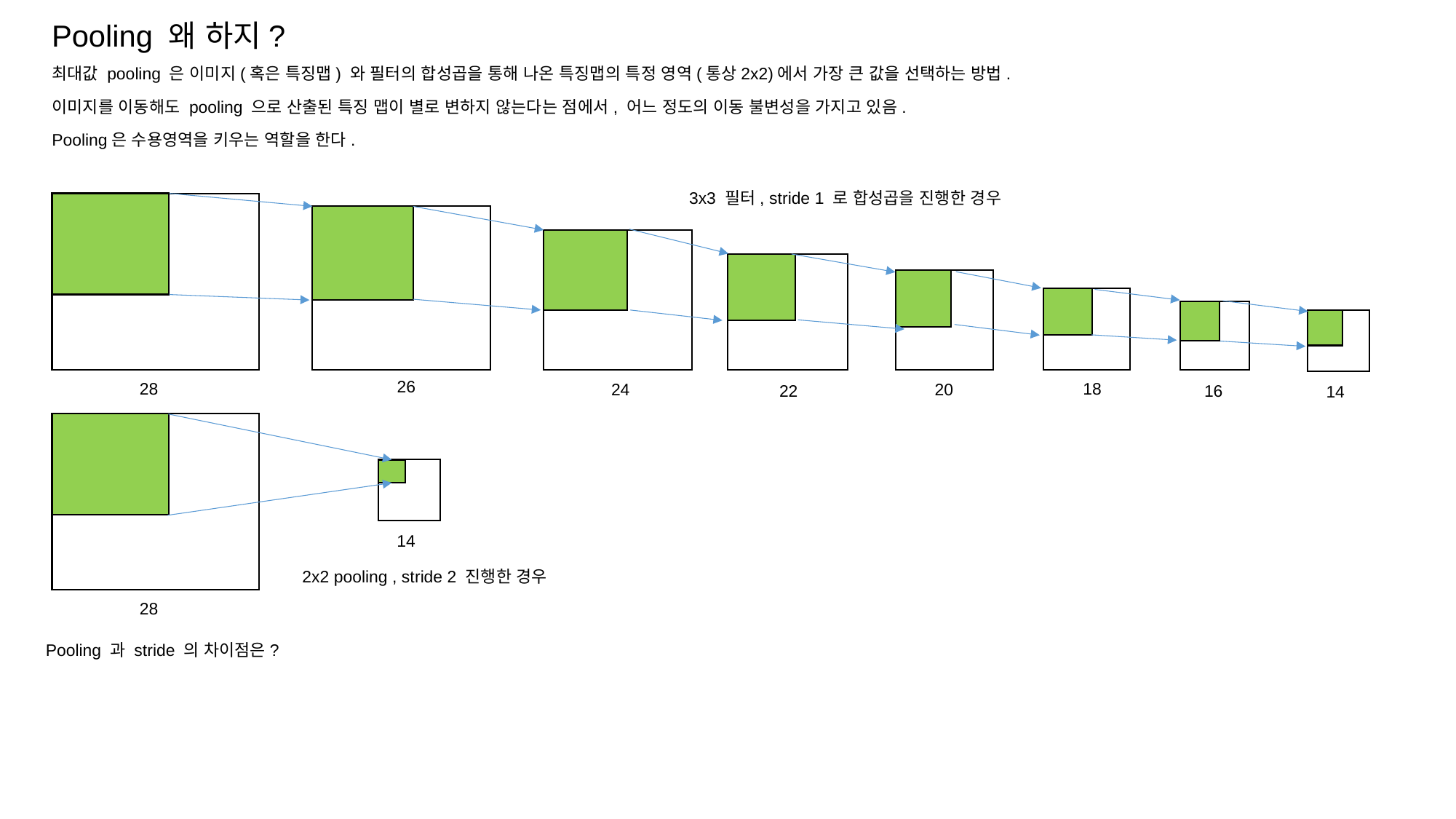

# Pooling 왜 하지?
최대값 pooling 은 이미지(혹은 특징맵) 와 필터의 합성곱을 통해 나온 특징맵의 특정 영역(통상2x2)에서 가장 큰 값을 선택하는 방법.
이미지를 이동해도 pooling 으로 산출된 특징 맵이 별로 변하지 않는다는 점에서, 어느 정도의 이동 불변성을 가지고 있음.
Pooling은 수용영역을 키우는 역할을 한다.
3x3 필터, stride 1 로 합성곱을 진행한 경우

26
28
18
24
20
22
16
14

14
2x2 pooling , stride 2 진행한 경우
28
Pooling 과 stride 의 차이점은?